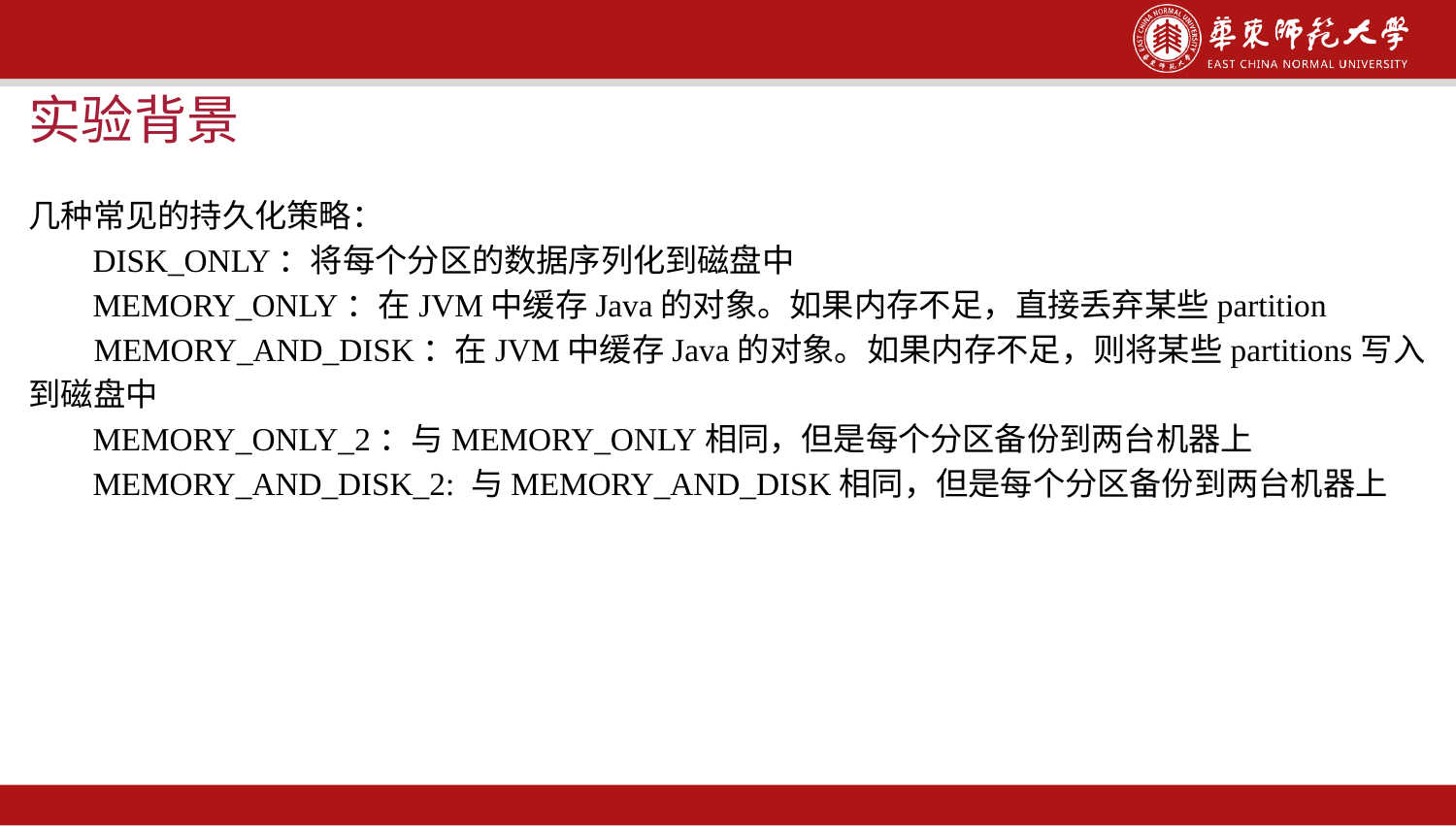

实验背景
几种常见的持久化策略：
        DISK_ONLY：将每个分区的数据序列化到磁盘中
        MEMORY_ONLY：在JVM中缓存Java的对象。如果内存不足，直接丢弃某些partition
        MEMORY_AND_DISK：在JVM中缓存Java的对象。如果内存不足，则将某些partitions写入到磁盘中
        MEMORY_ONLY_2：与MEMORY_ONLY相同，但是每个分区备份到两台机器上
        MEMORY_AND_DISK_2: 与MEMORY_AND_DISK相同，但是每个分区备份到两台机器上